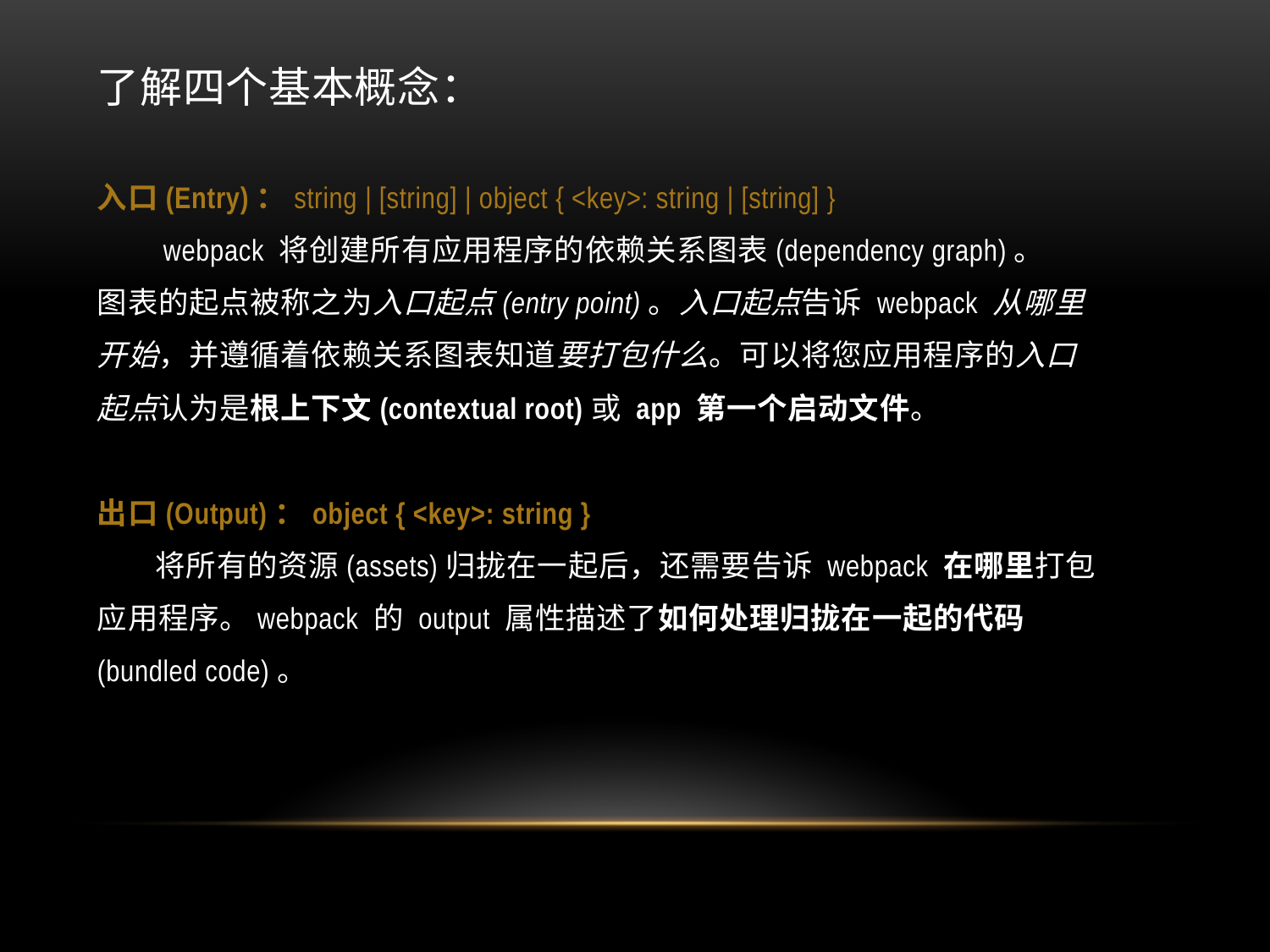

# 了解四个基本概念：
入口(Entry)：string | [string] | object { <key>: string | [string] }
         webpack 将创建所有应用程序的依赖关系图表(dependency graph)。
图表的起点被称之为入口起点(entry point)。入口起点告诉 webpack 从哪里
开始，并遵循着依赖关系图表知道要打包什么。可以将您应用程序的入口
起点认为是根上下文(contextual root)或 app 第一个启动文件。

出口(Output)：object { <key>: string }
       将所有的资源(assets)归拢在一起后，还需要告诉 webpack 在哪里打包
应用程序。webpack 的 output 属性描述了如何处理归拢在一起的代码
(bundled code)。